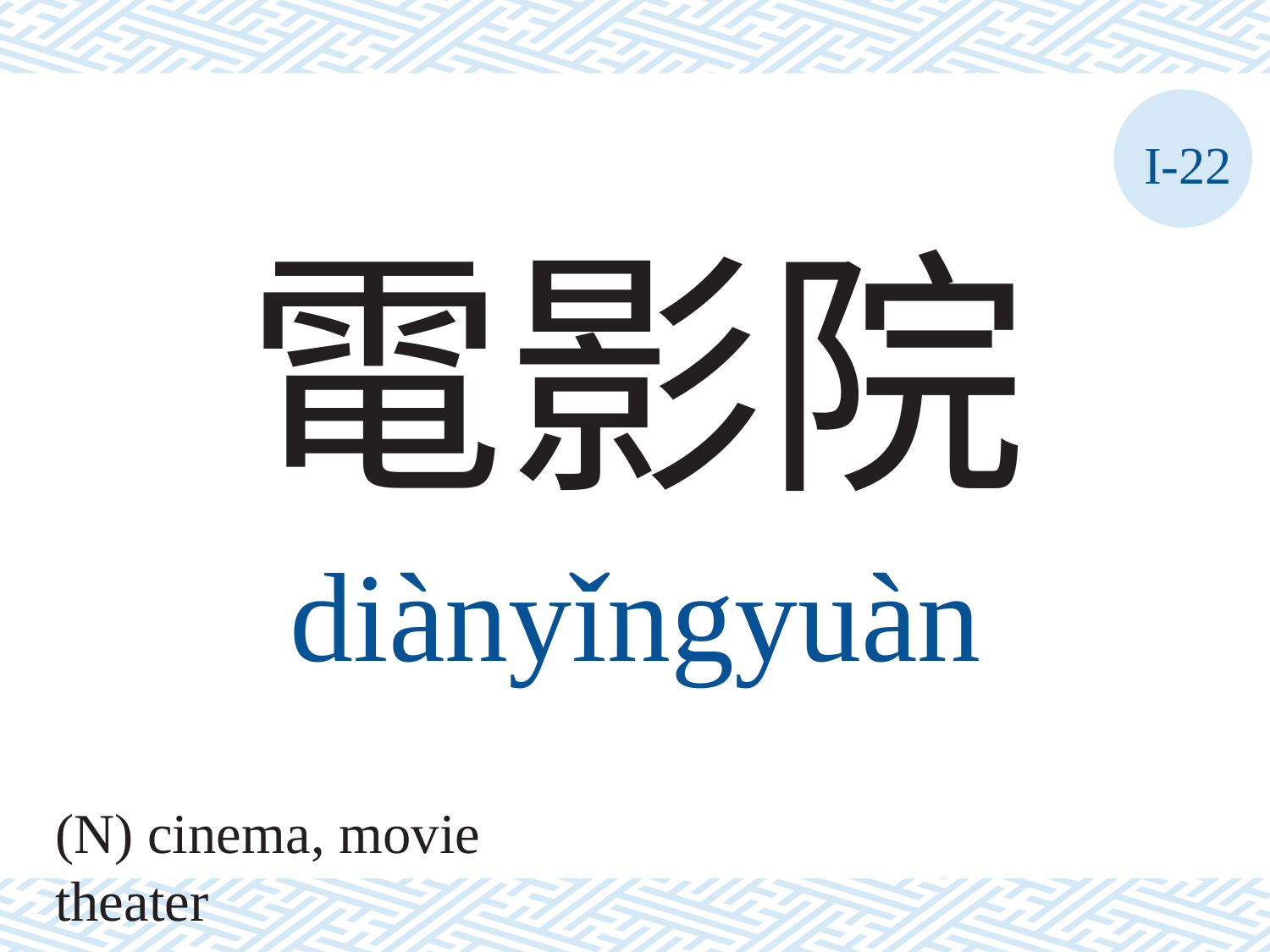

I-22
電影院
diànyǐngyuàn
(N) cinema, movie theater